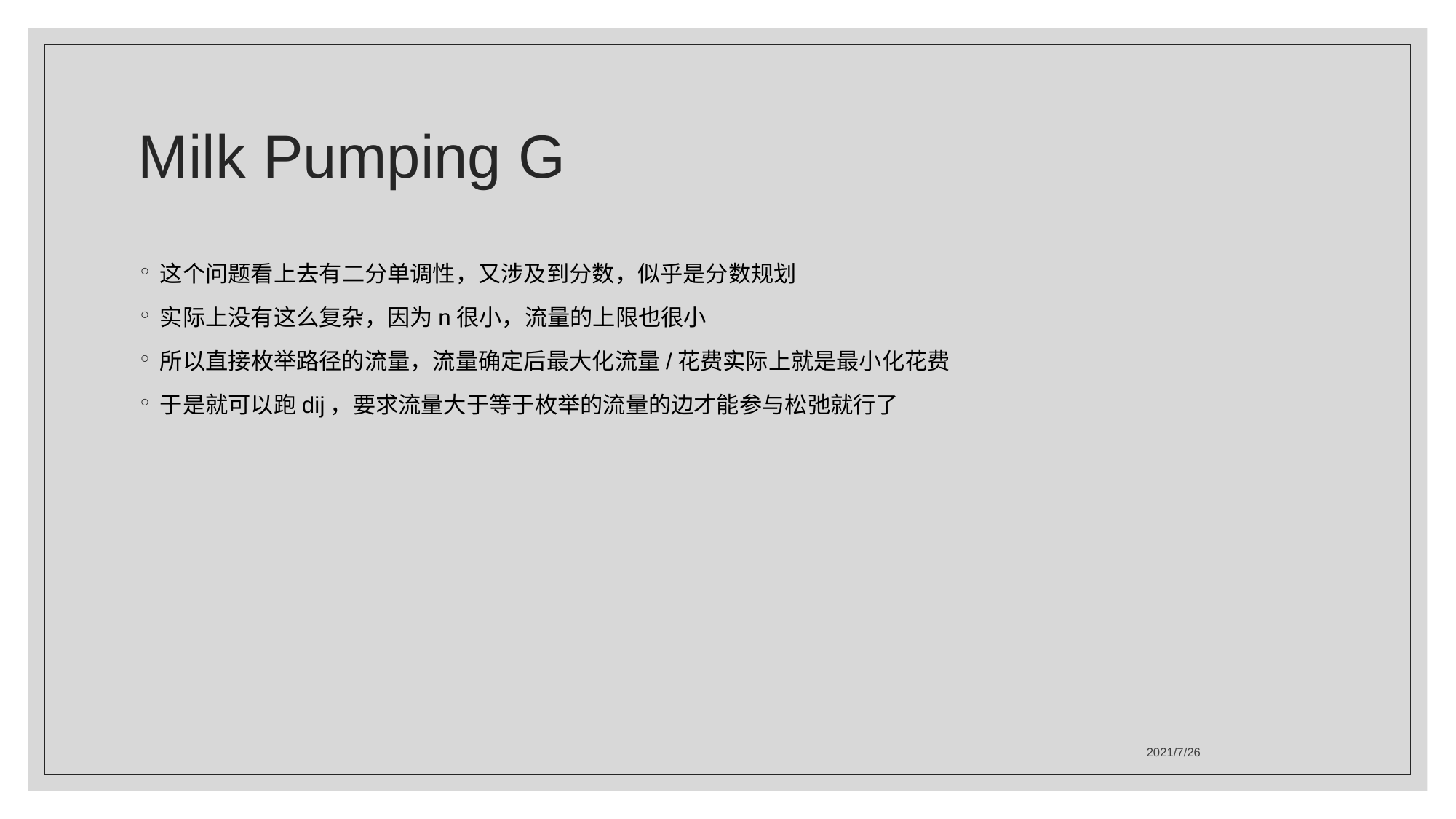

# Milk Pumping G
这个问题看上去有二分单调性，又涉及到分数，似乎是分数规划
实际上没有这么复杂，因为n很小，流量的上限也很小
所以直接枚举路径的流量，流量确定后最大化流量/花费实际上就是最小化花费
于是就可以跑dij，要求流量大于等于枚举的流量的边才能参与松弛就行了
2021/7/26